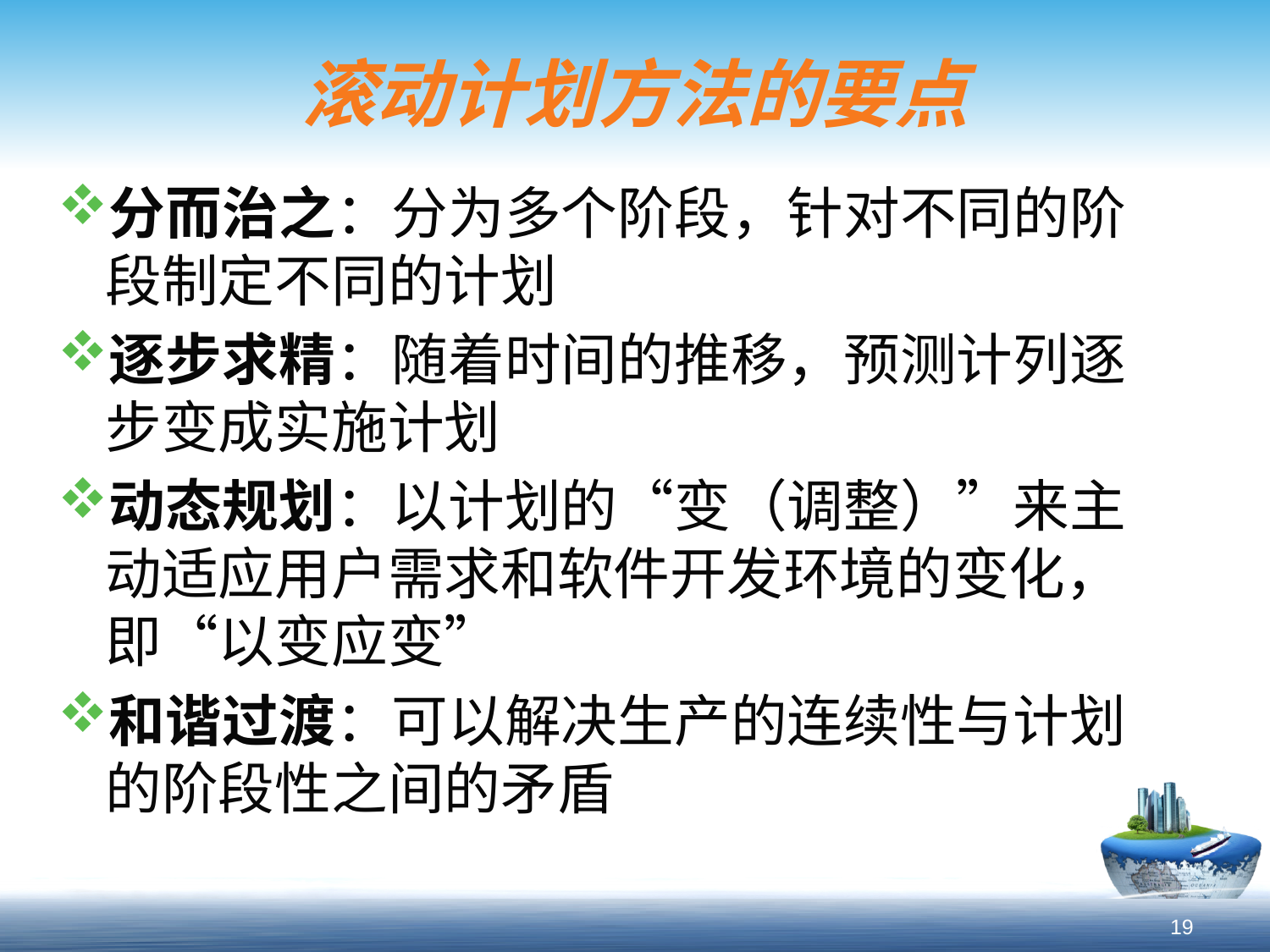

# 滚动计划方法的要点
分而治之：分为多个阶段，针对不同的阶段制定不同的计划
逐步求精：随着时间的推移，预测计列逐步变成实施计划
动态规划：以计划的“变（调整）”来主动适应用户需求和软件开发环境的变化，即“以变应变”
和谐过渡：可以解决生产的连续性与计划的阶段性之间的矛盾
19